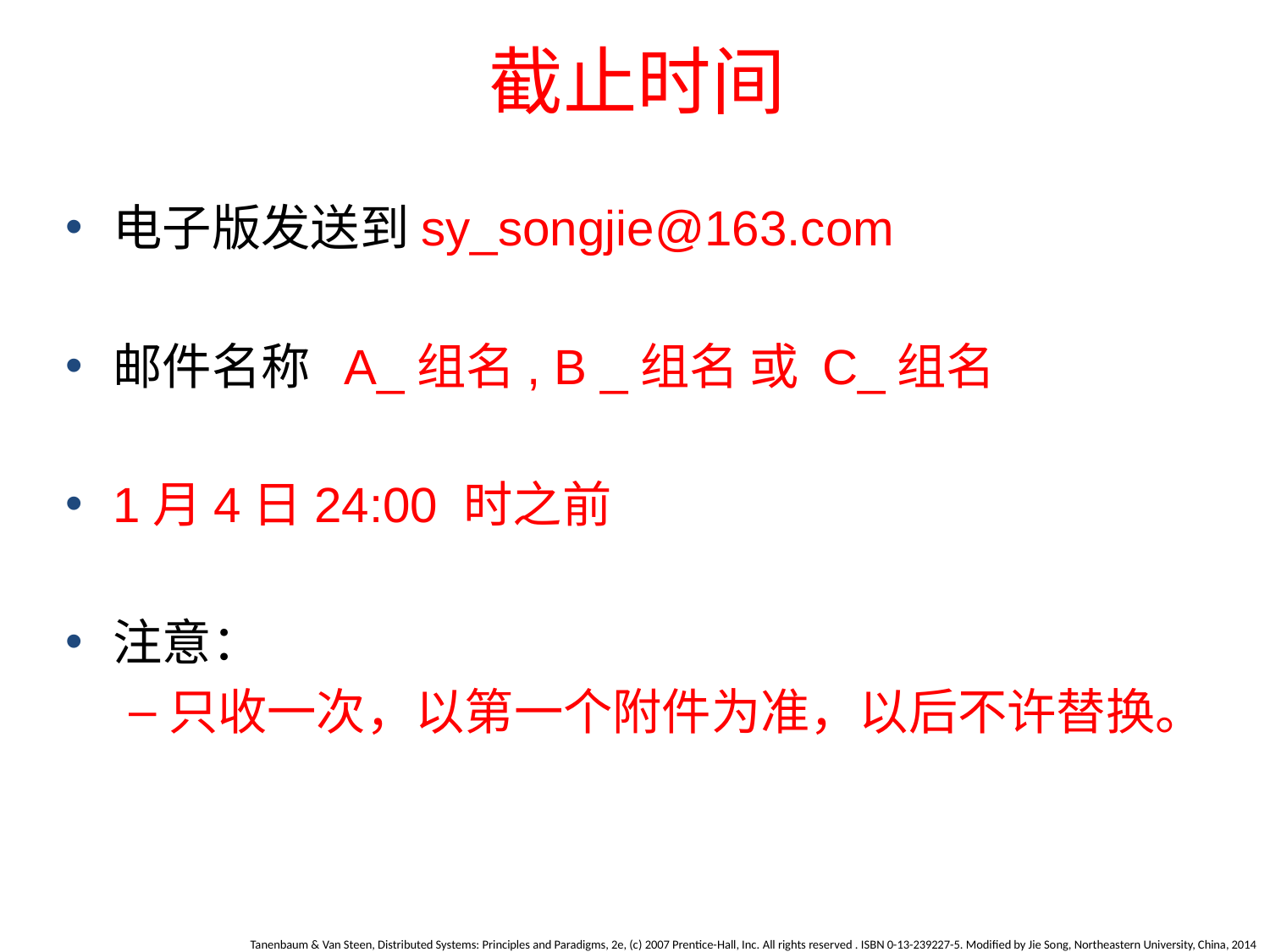

# 截止时间
电子版发送到sy_songjie@163.com

邮件名称  A_组名, B _组名 或 C_组名

1月4日24:00 时之前

注意：
只收一次，以第一个附件为准，以后不许替换。